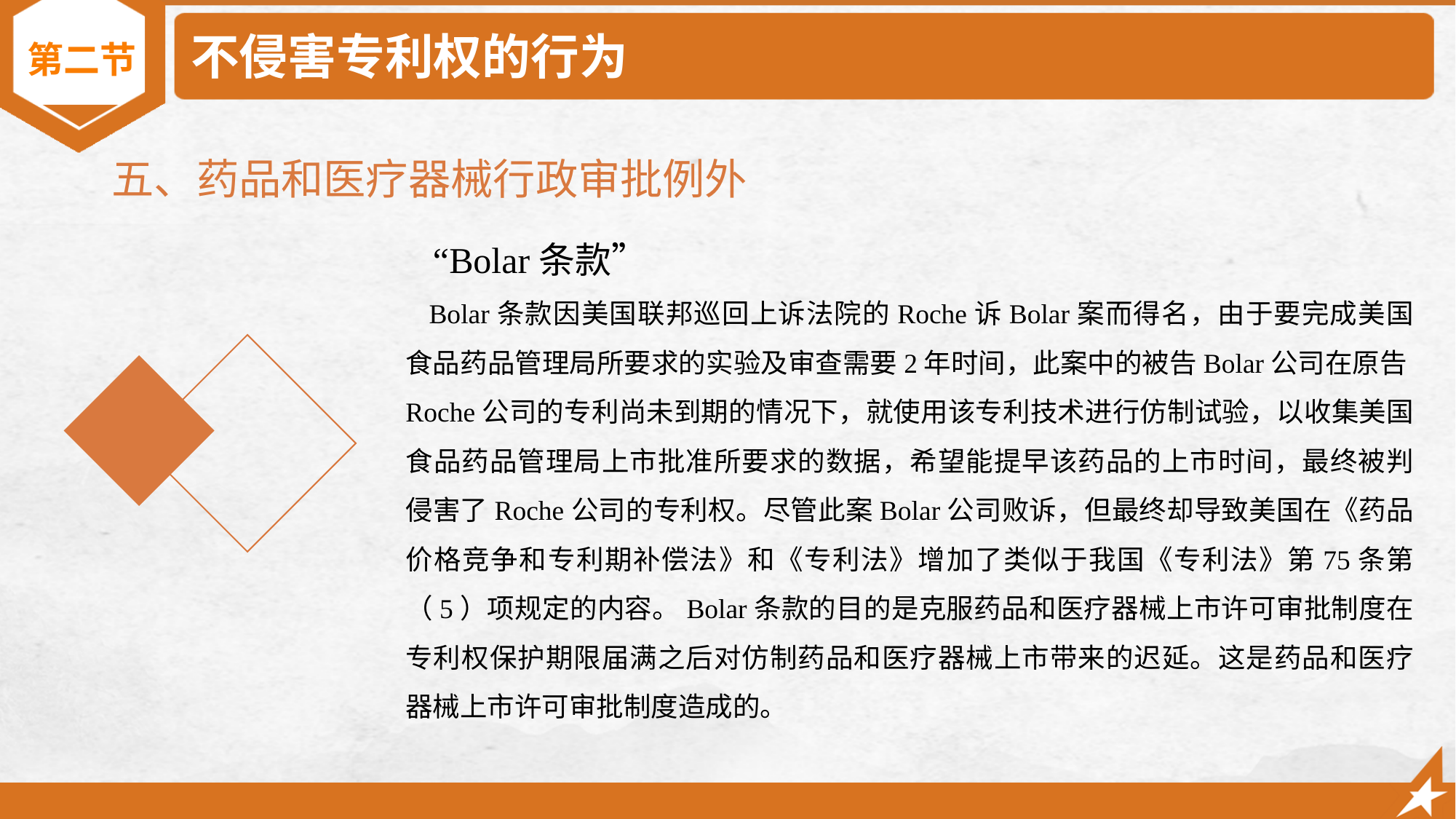

# 不侵害专利权的行为
第二节
五、药品和医疗器械行政审批例外
   “Bolar条款”
   Bolar条款因美国联邦巡回上诉法院的Roche诉Bolar案而得名，由于要完成美国食品药品管理局所要求的实验及审查需要2年时间，此案中的被告Bolar公司在原告Roche公司的专利尚未到期的情况下，就使用该专利技术进行仿制试验，以收集美国食品药品管理局上市批准所要求的数据，希望能提早该药品的上市时间，最终被判侵害了Roche公司的专利权。尽管此案Bolar公司败诉，但最终却导致美国在《药品价格竞争和专利期补偿法》和《专利法》增加了类似于我国《专利法》第75条第（5）项规定的内容。Bolar条款的目的是克服药品和医疗器械上市许可审批制度在专利权保护期限届满之后对仿制药品和医疗器械上市带来的迟延。这是药品和医疗器械上市许可审批制度造成的。